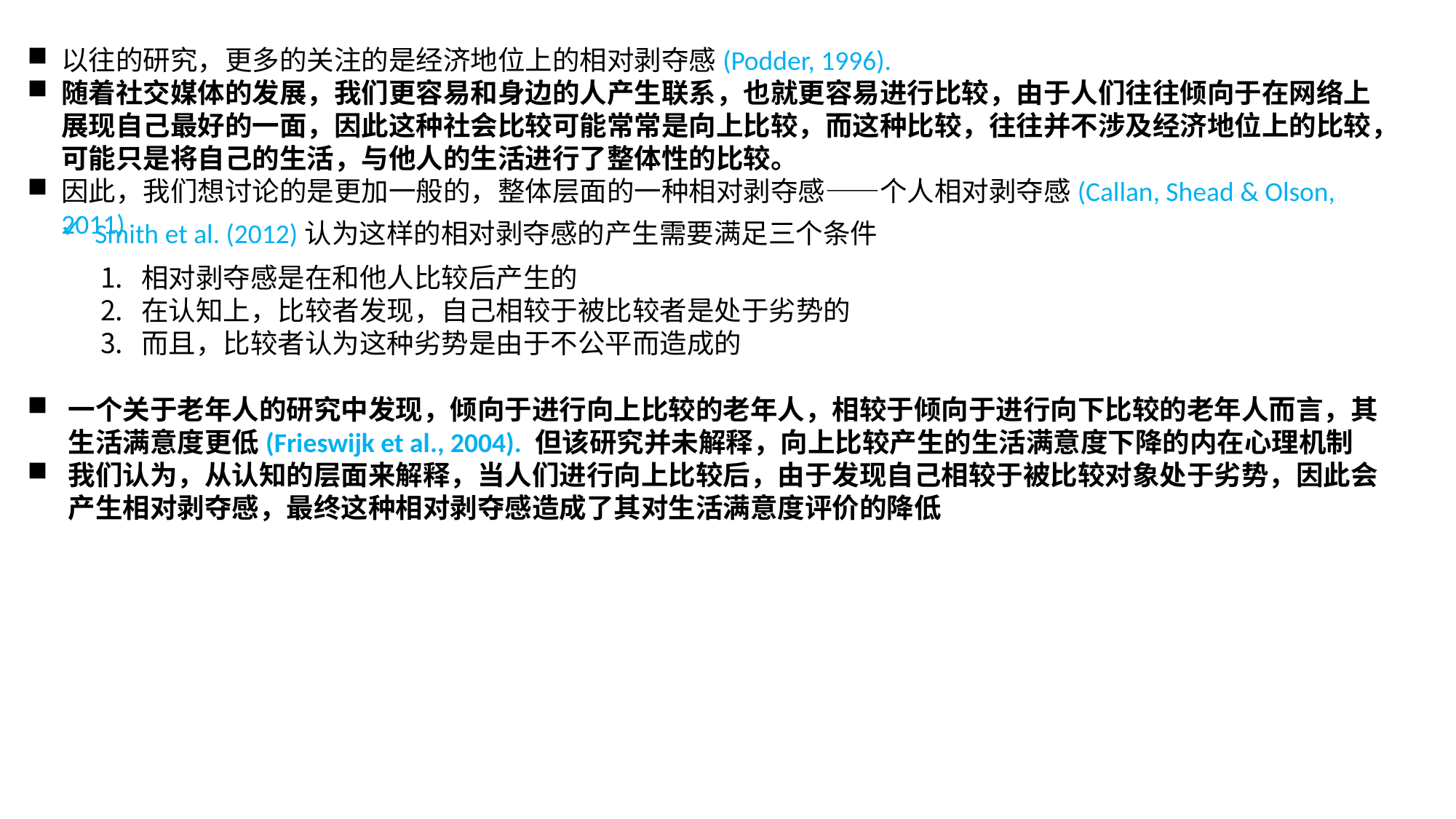

以往的研究，更多的关注的是经济地位上的相对剥夺感(Podder, 1996).
随着社交媒体的发展，我们更容易和身边的人产生联系，也就更容易进行比较，由于人们往往倾向于在网络上展现自己最好的一面，因此这种社会比较可能常常是向上比较，而这种比较，往往并不涉及经济地位上的比较，可能只是将自己的生活，与他人的生活进行了整体性的比较。
因此，我们想讨论的是更加一般的，整体层面的一种相对剥夺感——个人相对剥夺感(Callan, Shead & Olson, 2011)
Smith et al. (2012)认为这样的相对剥夺感的产生需要满足三个条件
相对剥夺感是在和他人比较后产生的
在认知上，比较者发现，自己相较于被比较者是处于劣势的
而且，比较者认为这种劣势是由于不公平而造成的
一个关于老年人的研究中发现，倾向于进行向上比较的老年人，相较于倾向于进行向下比较的老年人而言，其生活满意度更低(Frieswijk et al., 2004). 但该研究并未解释，向上比较产生的生活满意度下降的内在心理机制
我们认为，从认知的层面来解释，当人们进行向上比较后，由于发现自己相较于被比较对象处于劣势，因此会产生相对剥夺感，最终这种相对剥夺感造成了其对生活满意度评价的降低